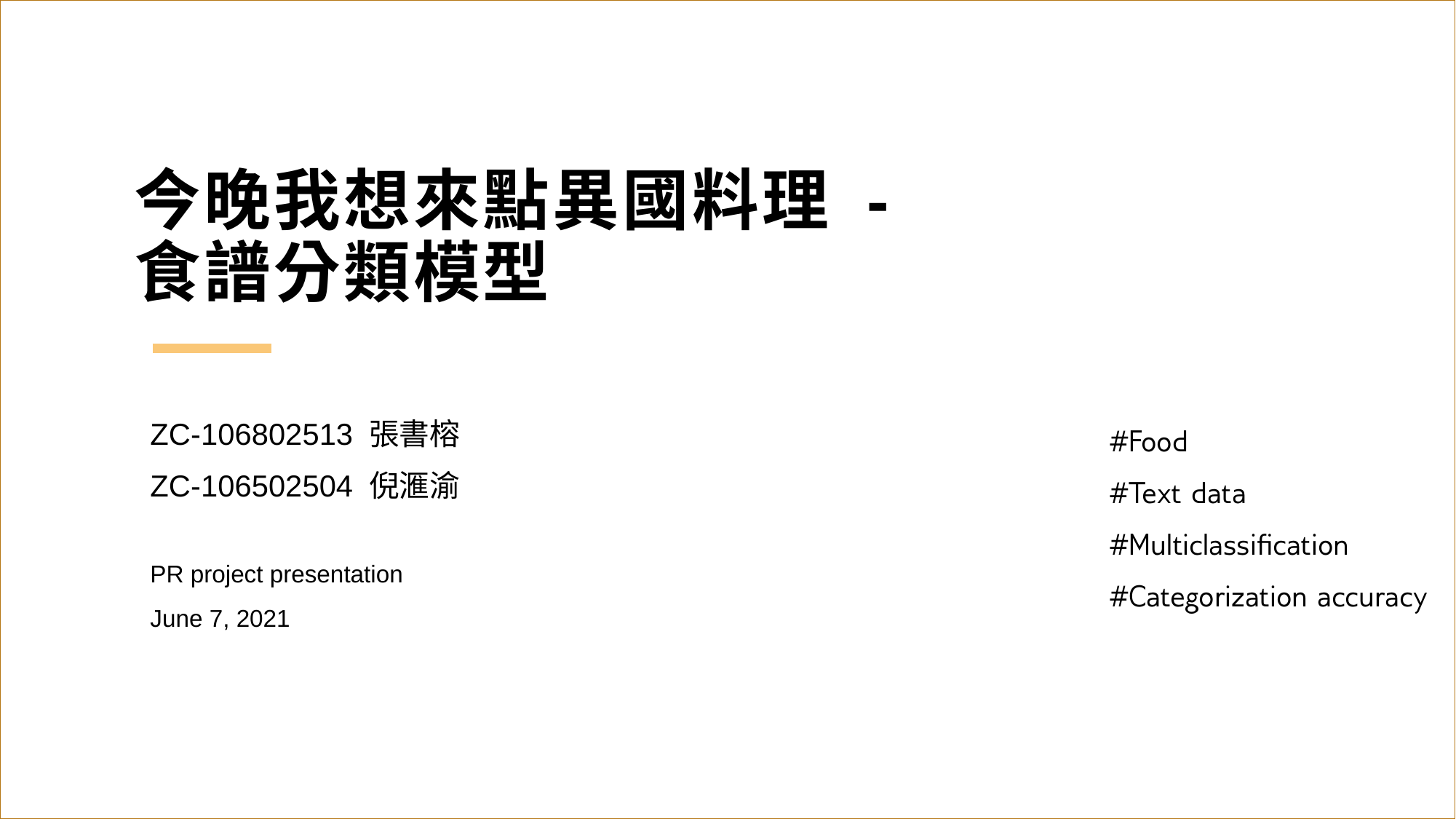

# 今晚我想來點異國料理 - 食譜分類模型
ZC-106802513 張書榕
ZC-106502504 倪滙渝
#Food
#Text data
#Multiclassification
#Categorization accuracy

PR project presentation
June 7, 2021